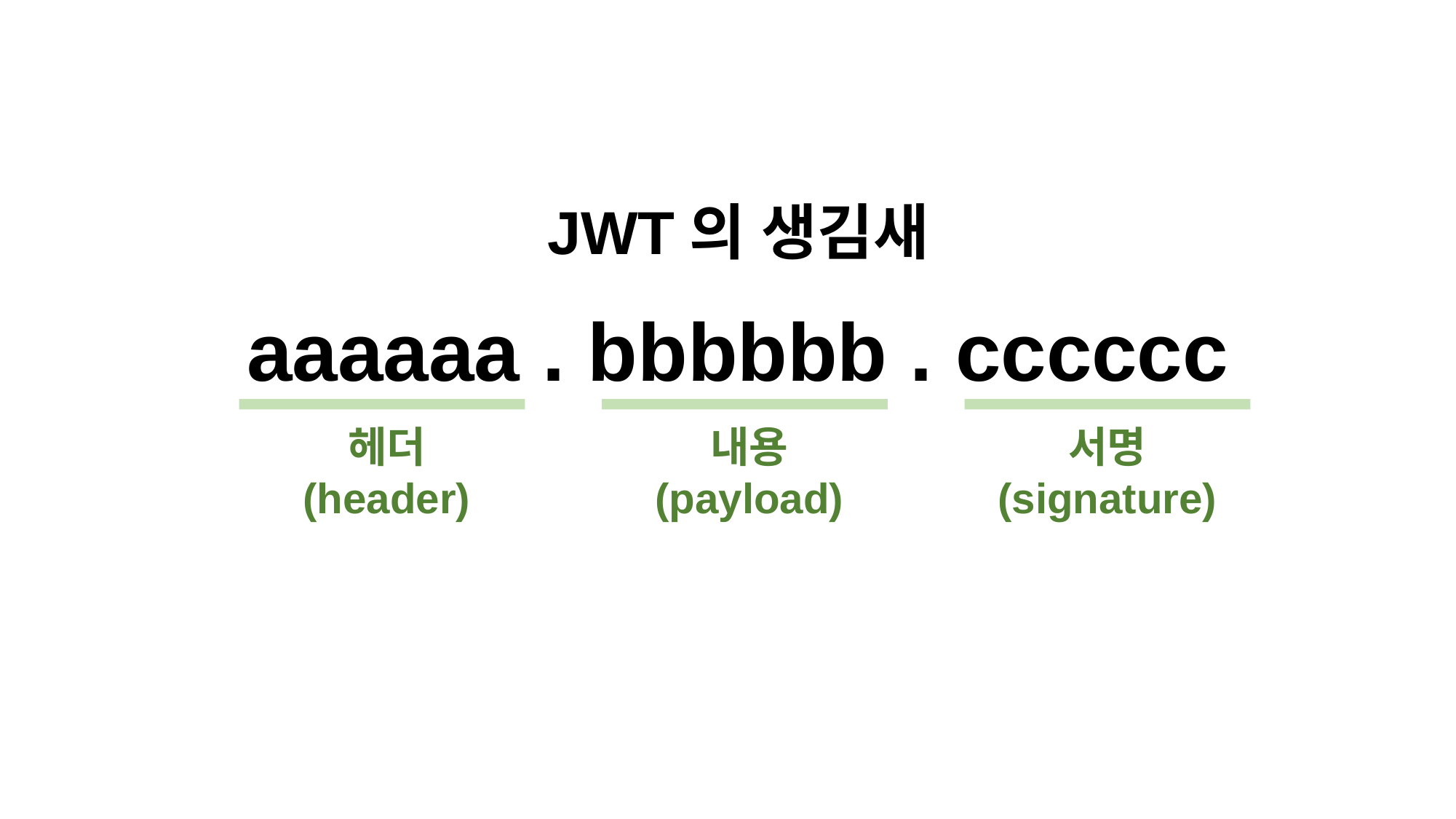

# JWT의 생김새
aaaaaa . bbbbbb . cccccc

헤더
(header)
내용
(payload)
서명
(signature)